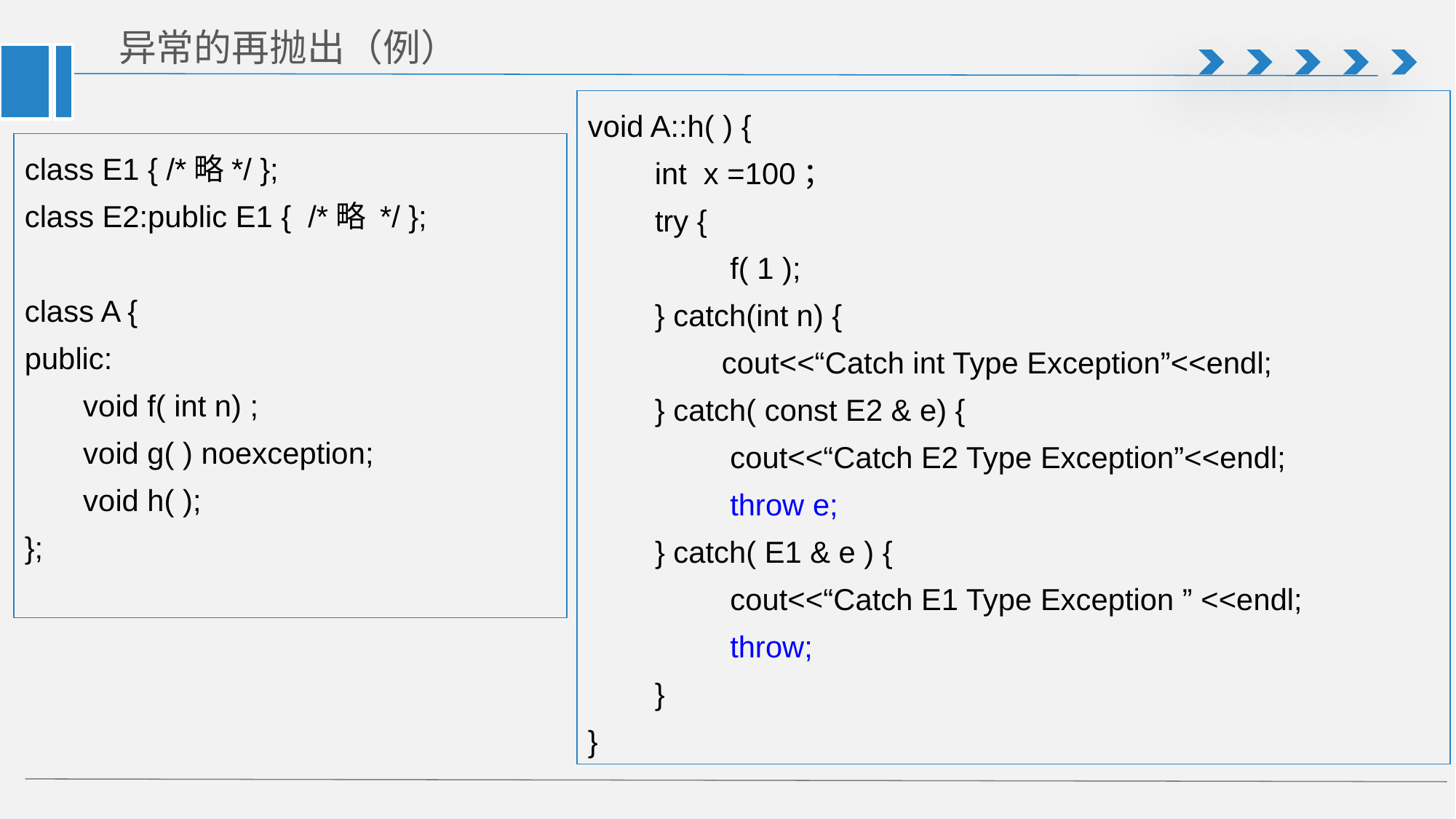

# 异常的再抛出（例）
void A::h( ) {
        int  x =100；
        try {
                 f( 1 );
        } catch(int n) {
                cout<<“Catch int Type Exception”<<endl;
        } catch( const E2 & e) {
                 cout<<“Catch E2 Type Exception”<<endl;
                 throw e;
        } catch( E1 & e ) {
                 cout<<“Catch E1 Type Exception ” <<endl;
                 throw;
        }
}
class E1 { /*略*/ };
class E2:public E1 {  /*略 */ };
class A {
public:
       void f( int n) ;
       void g( ) noexception;
       void h( );
};